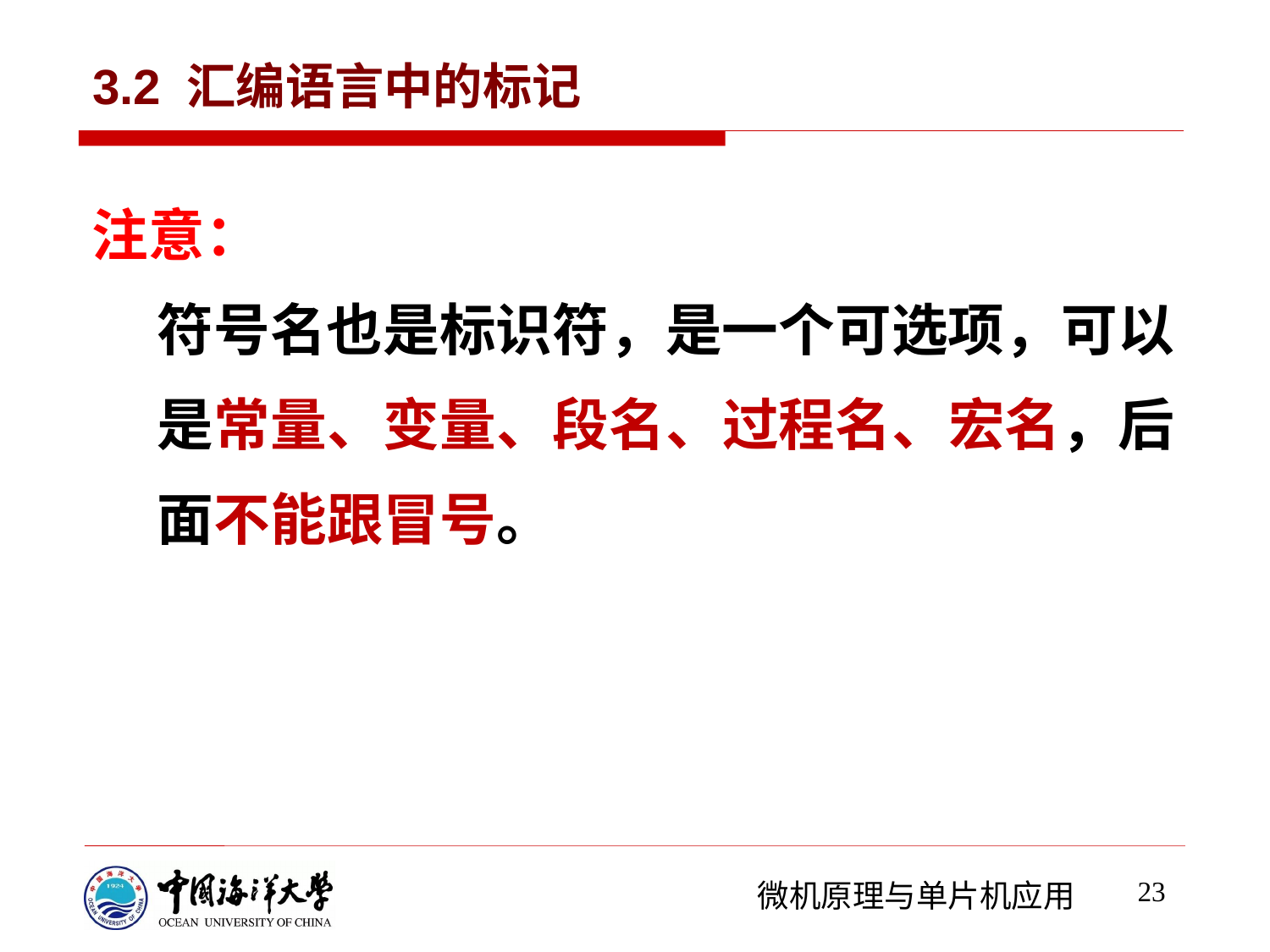

# 3.2 汇编语言中的标记
注意：
    符号名也是标识符，是一个可选项，可以是常量、变量、段名、过程名、宏名，后面不能跟冒号。
23